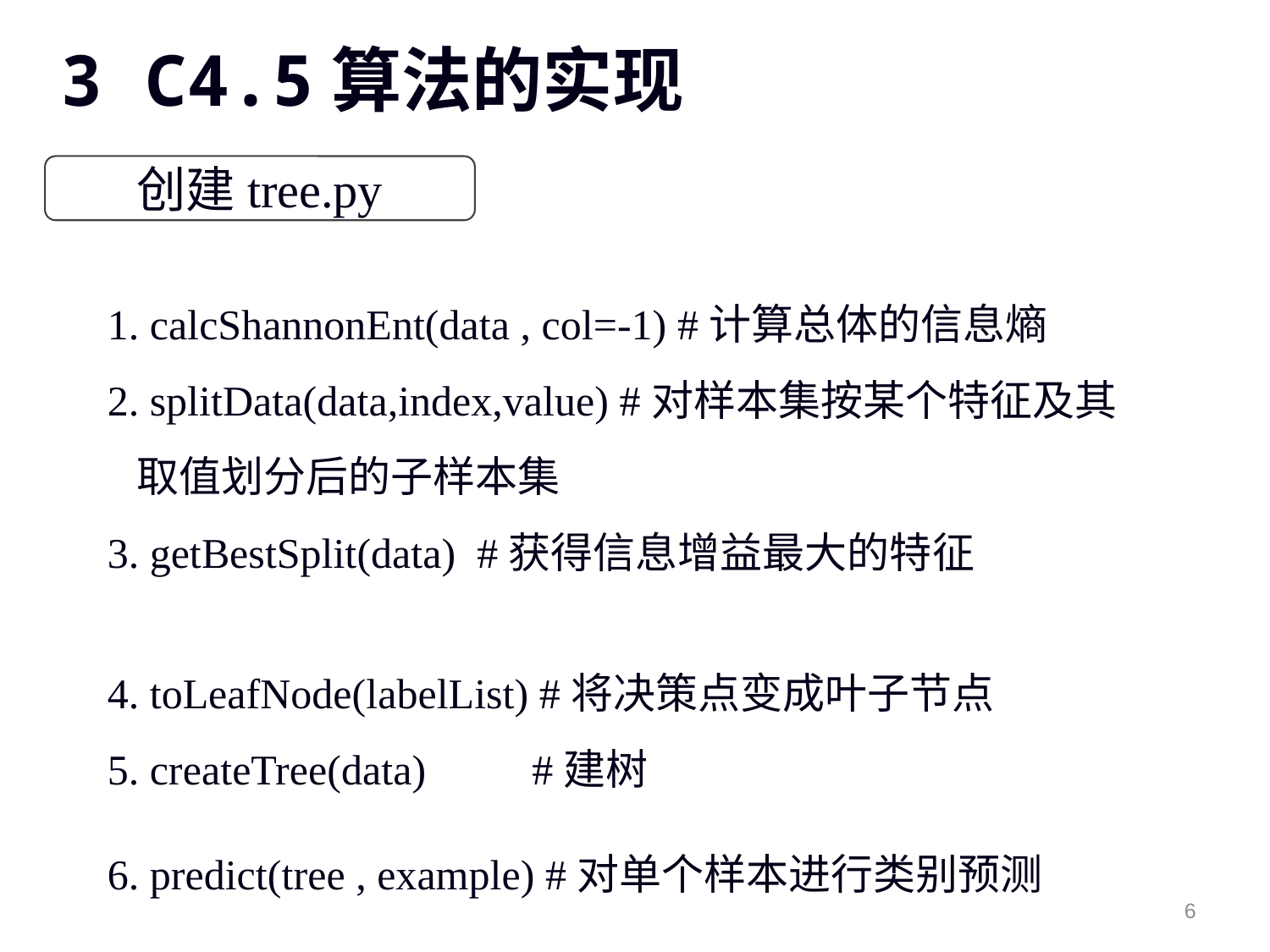

# 3 C4.5算法的实现
创建tree.py
1. calcShannonEnt(data , col=-1) #计算总体的信息熵
2. splitData(data,index,value) #对样本集按某个特征及其
  取值划分后的子样本集
3. getBestSplit(data)  #获得信息增益最大的特征
4. toLeafNode(labelList) #将决策点变成叶子节点
5. createTree(data)          #建树
6. predict(tree , example) #对单个样本进行类别预测